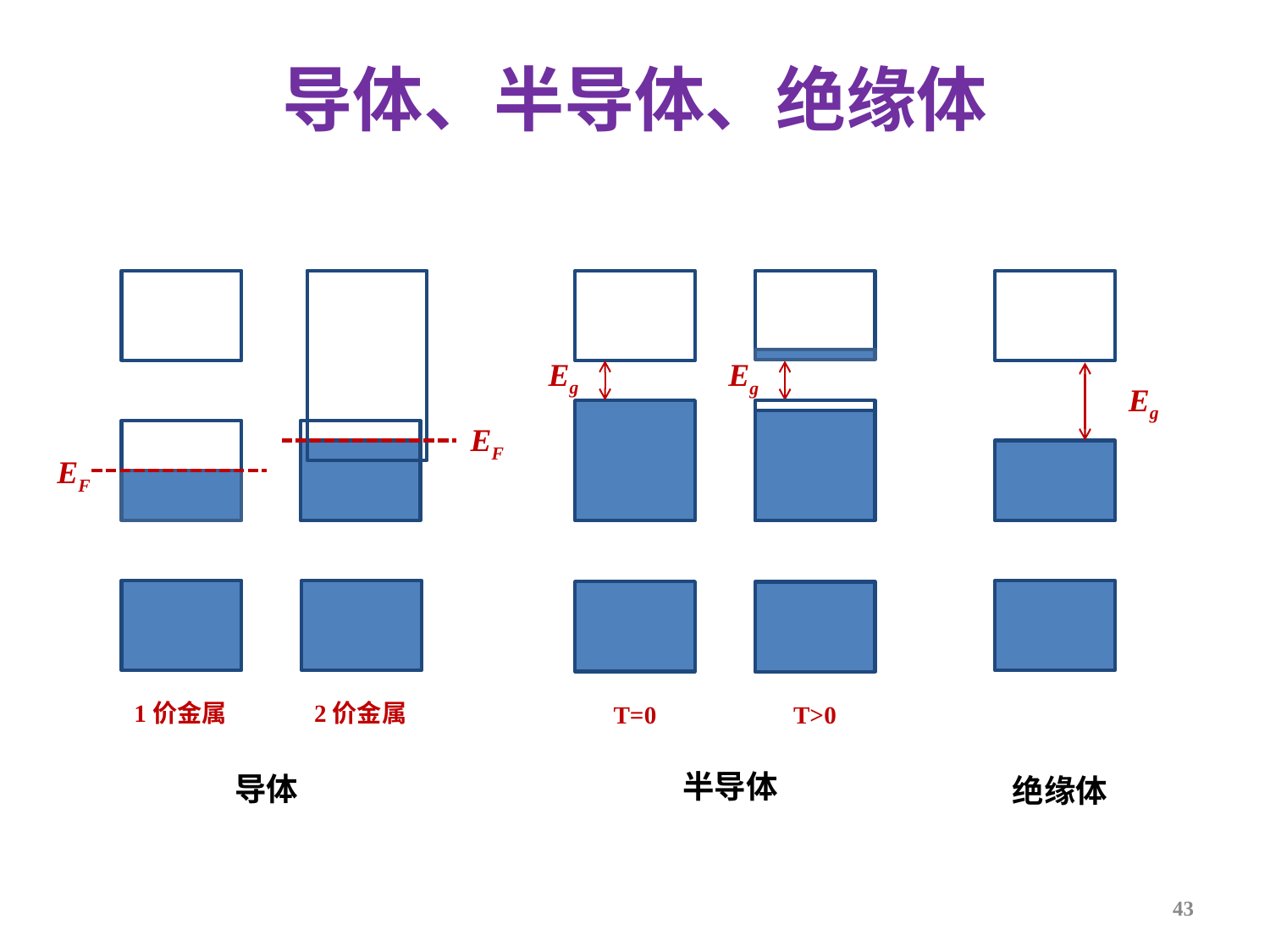

# 导体、半导体、绝缘体

Eg
Eg

Eg

EF

EF

1价金属
2价金属
T=0
T>0
半导体
导体
绝缘体
43